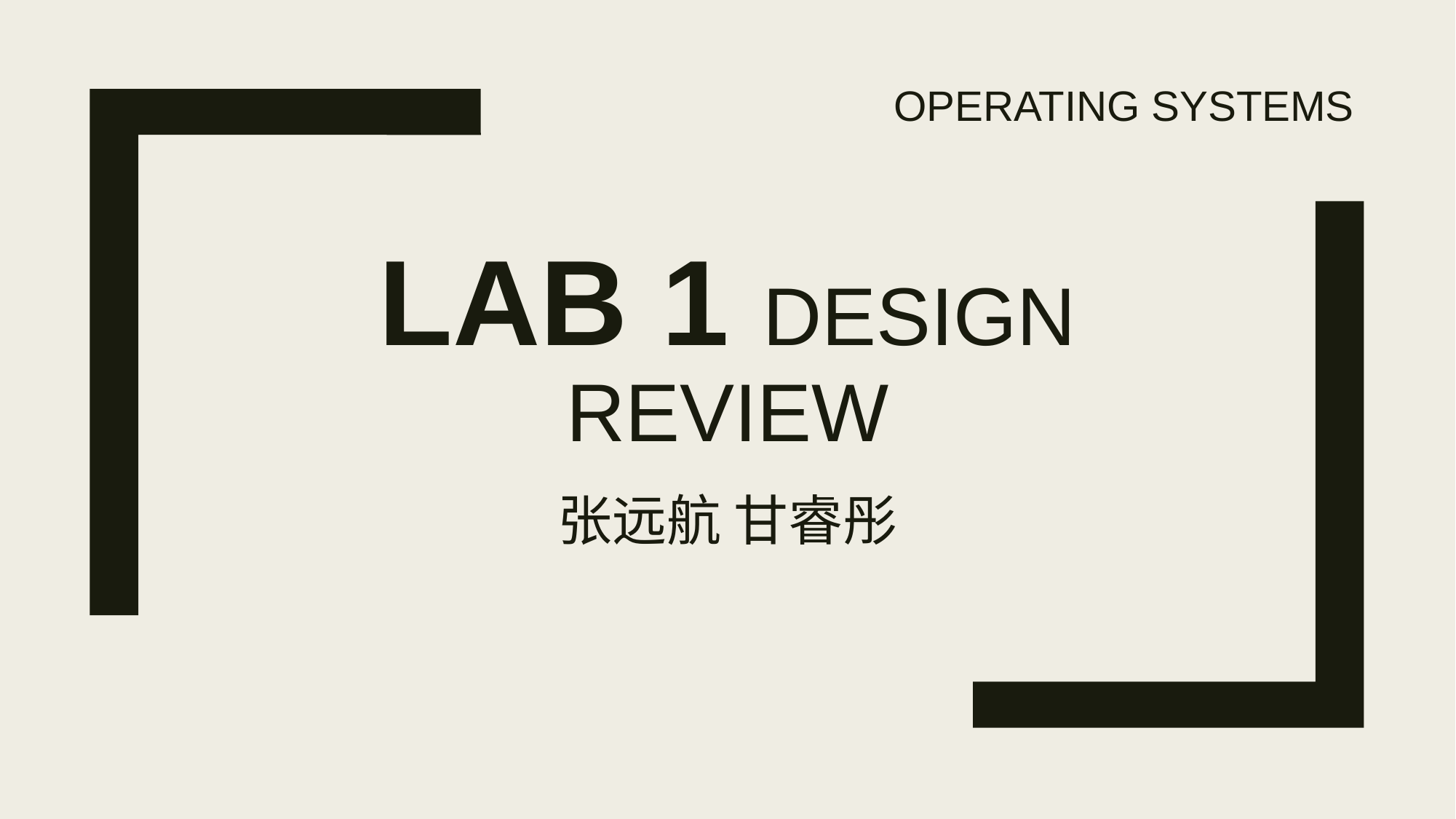

OPERATING SYSTEMS
# Lab 1 Design Review
张远航 甘睿彤